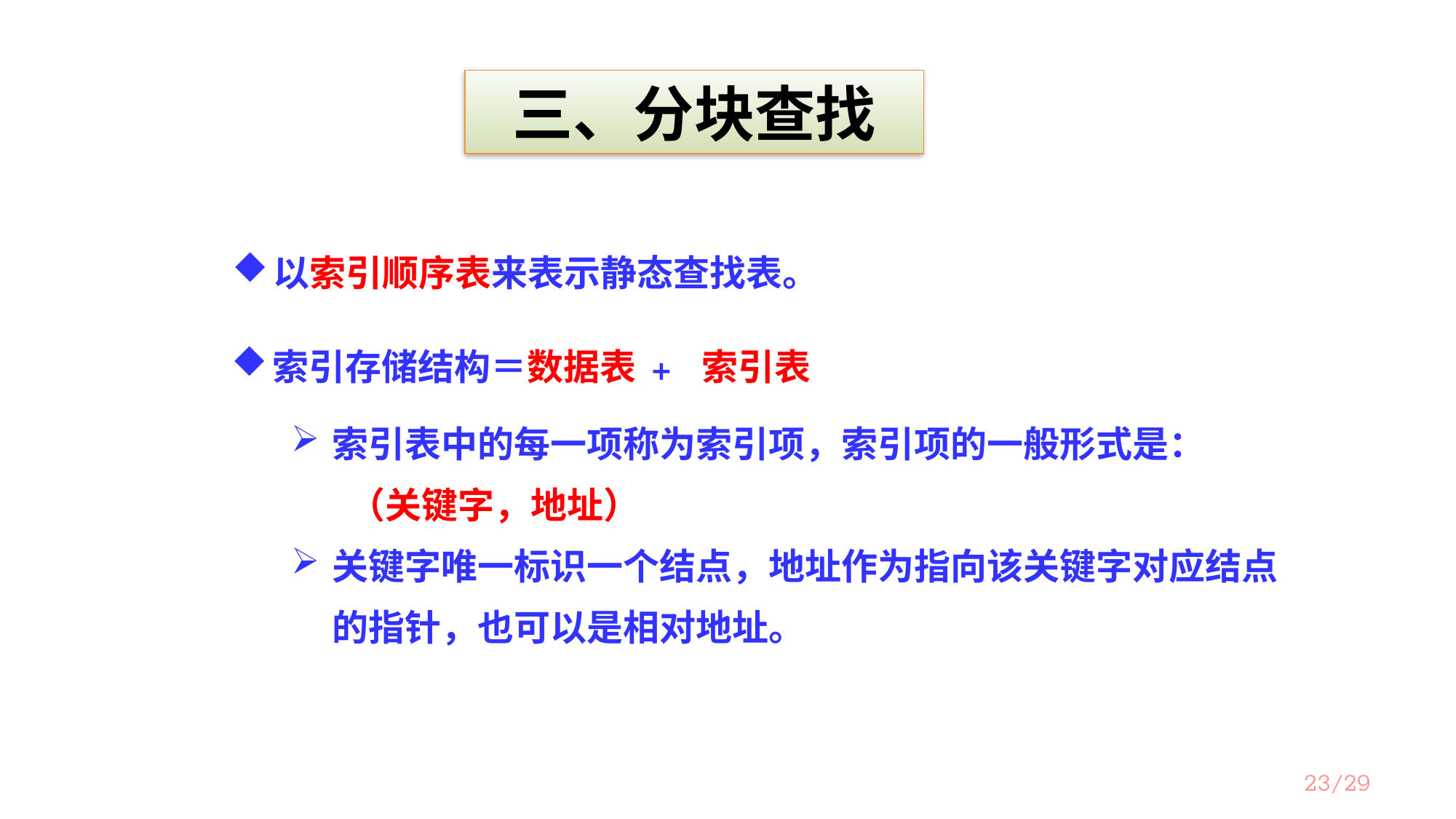

三、分块查找
以索引顺序表来表示静态查找表。
索引存储结构＝数据表 + 索引表
索引表中的每一项称为索引项，索引项的一般形式是：
      （关键字，地址）
关键字唯一标识一个结点，地址作为指向该关键字对应结点的指针，也可以是相对地址。
23